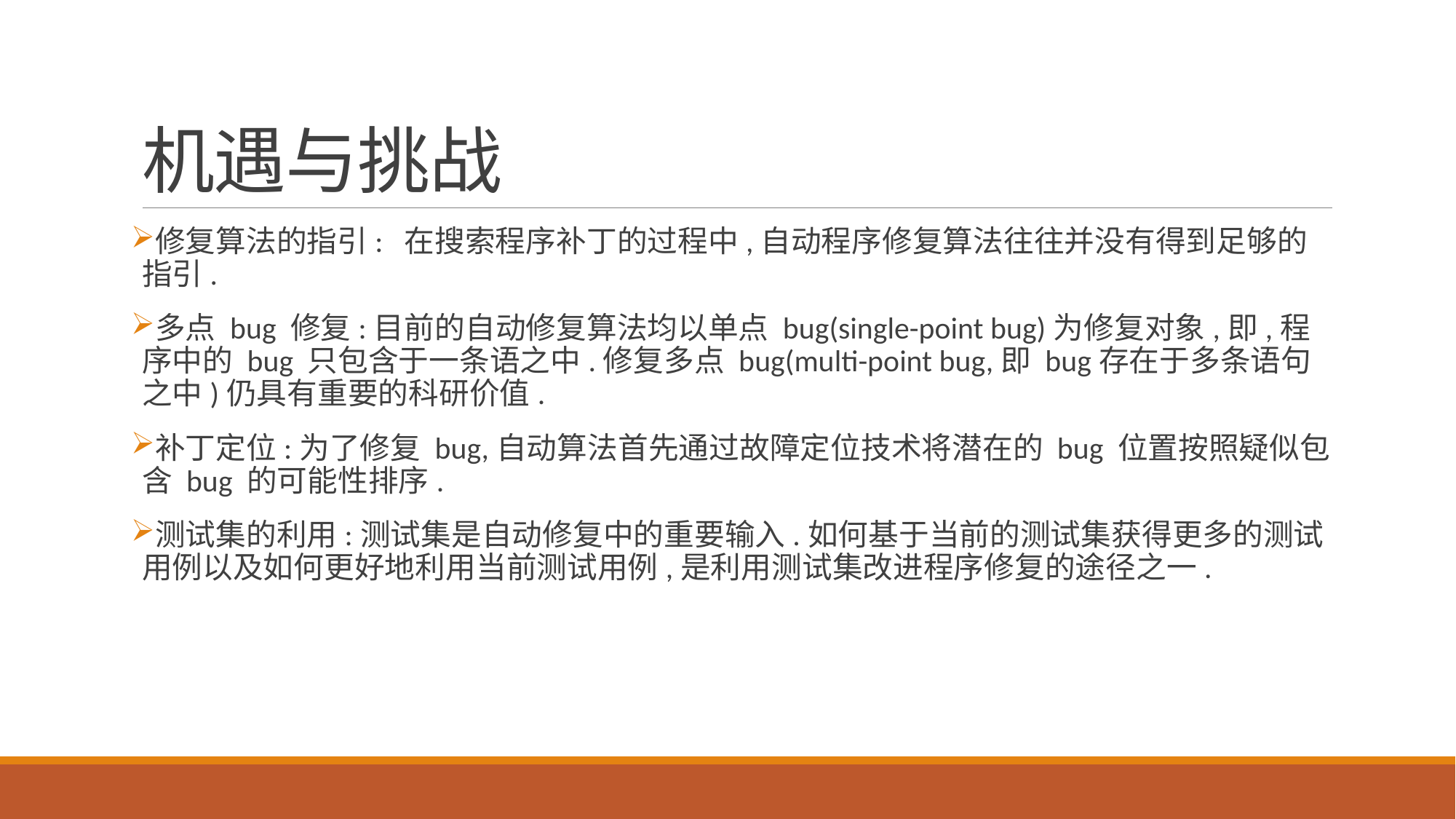

# 机遇与挑战
修复算法的指引:  在搜索程序补丁的过程中,自动程序修复算法往往并没有得到足够的指引.
多点 bug 修复:目前的自动修复算法均以单点 bug(single-point bug)为修复对象,即,程序中的 bug 只包含于一条语之中.修复多点 bug(multi-point bug,即 bug存在于多条语句之中)仍具有重要的科研价值.
补丁定位:为了修复 bug,自动算法首先通过故障定位技术将潜在的 bug 位置按照疑似包含 bug 的可能性排序.
测试集的利用:测试集是自动修复中的重要输入.如何基于当前的测试集获得更多的测试用例以及如何更好地利用当前测试用例,是利用测试集改进程序修复的途径之一.